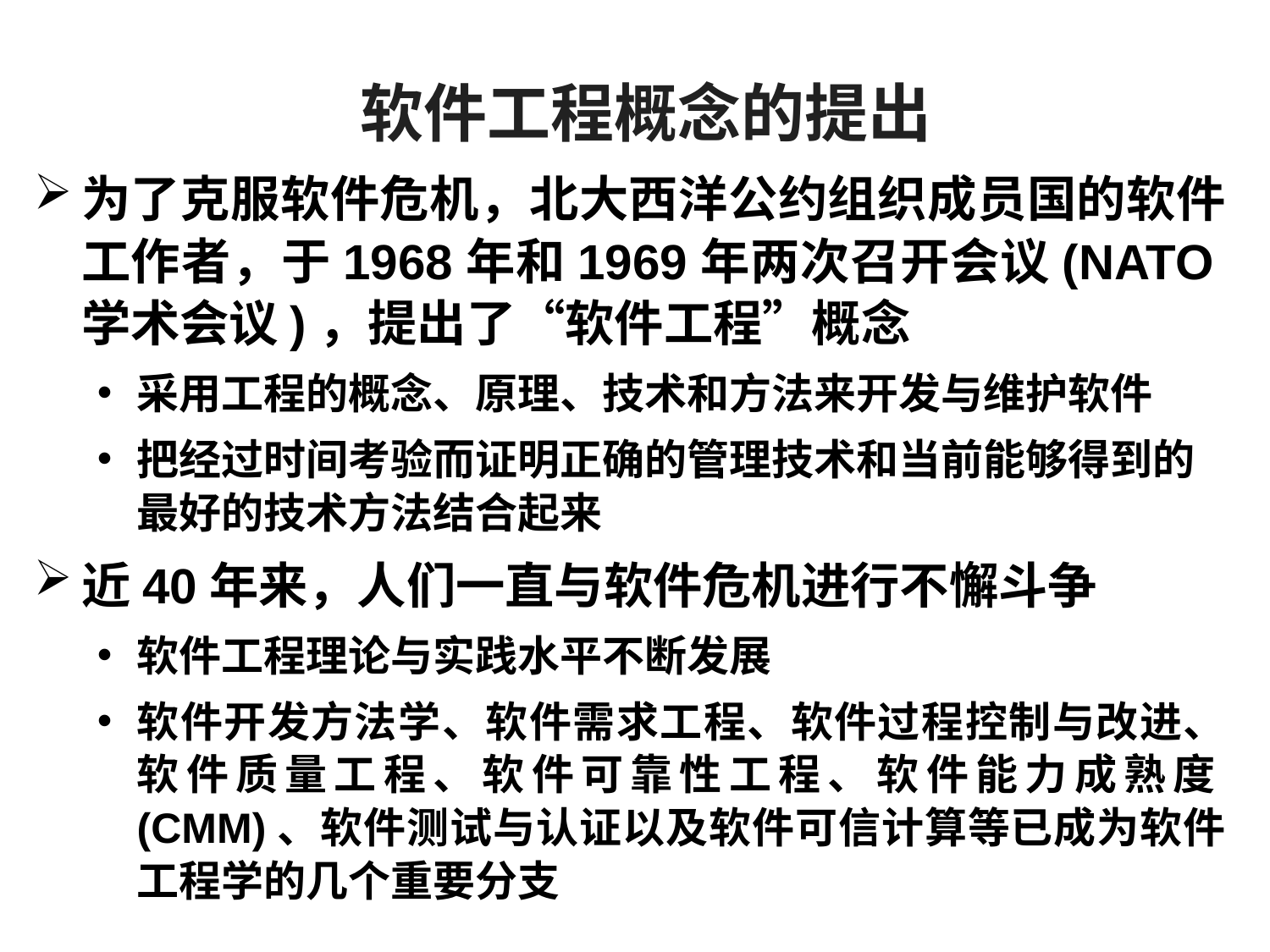

# 软件工程概念的提出
为了克服软件危机，北大西洋公约组织成员国的软件工作者，于1968年和1969年两次召开会议(NATO学术会议)，提出了“软件工程”概念
采用工程的概念、原理、技术和方法来开发与维护软件
把经过时间考验而证明正确的管理技术和当前能够得到的最好的技术方法结合起来
近40年来，人们一直与软件危机进行不懈斗争
软件工程理论与实践水平不断发展
软件开发方法学、软件需求工程、软件过程控制与改进、软件质量工程、软件可靠性工程、软件能力成熟度(CMM)、软件测试与认证以及软件可信计算等已成为软件工程学的几个重要分支